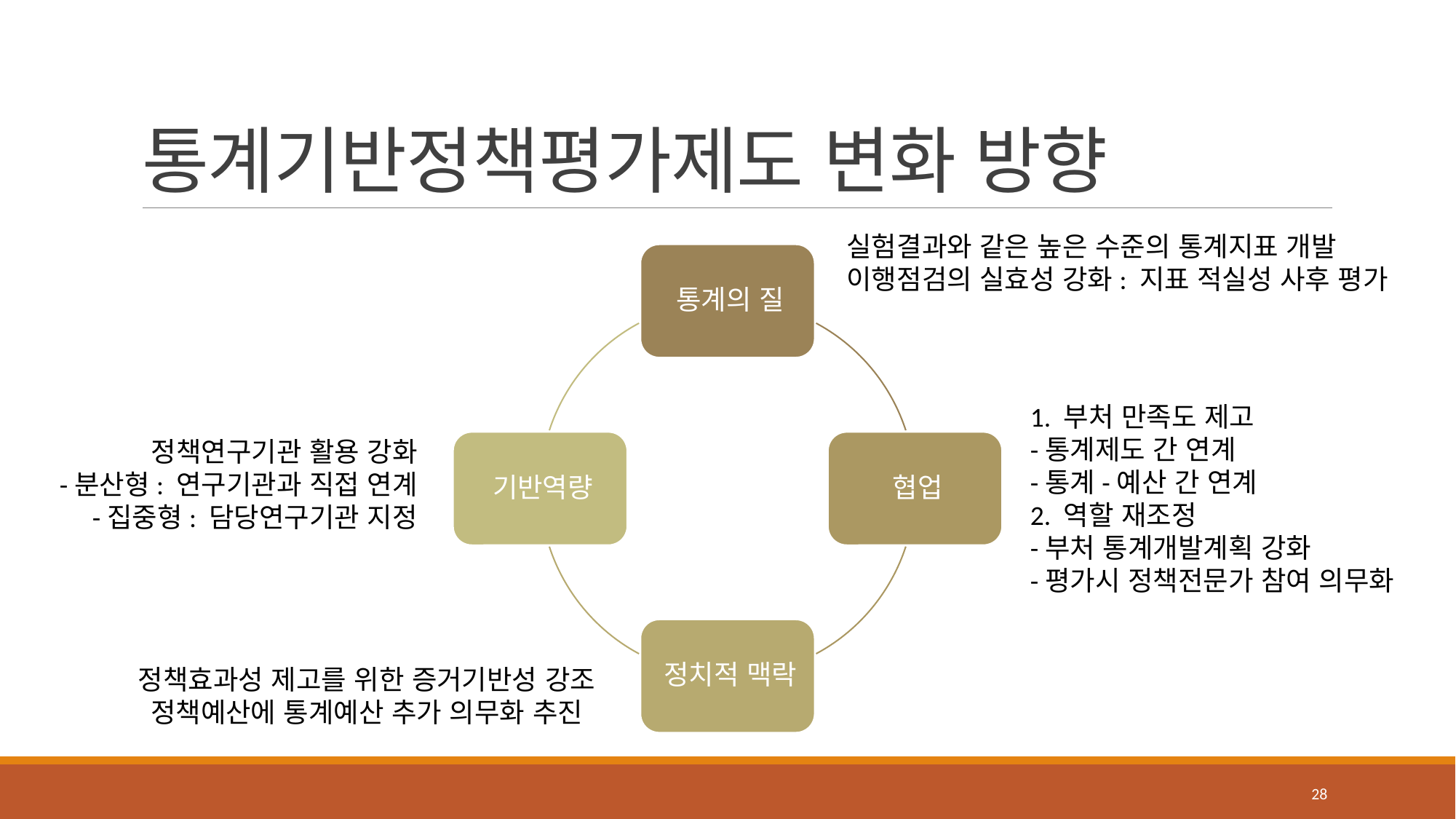

# 통계기반정책평가제도 변화 방향
실험결과와 같은 높은 수준의 통계지표 개발
이행점검의 실효성 강화: 지표 적실성 사후 평가
통계의 질
협업
정치적 맥락
기반역량
1. 부처 만족도 제고
-통계제도 간 연계
-통계-예산 간 연계
2. 역할 재조정
-부처 통계개발계획 강화
-평가시 정책전문가 참여 의무화
정책연구기관 활용 강화
-분산형: 연구기관과 직접 연계
-집중형: 담당연구기관 지정
정책효과성 제고를 위한 증거기반성 강조
정책예산에 통계예산 추가 의무화 추진
28